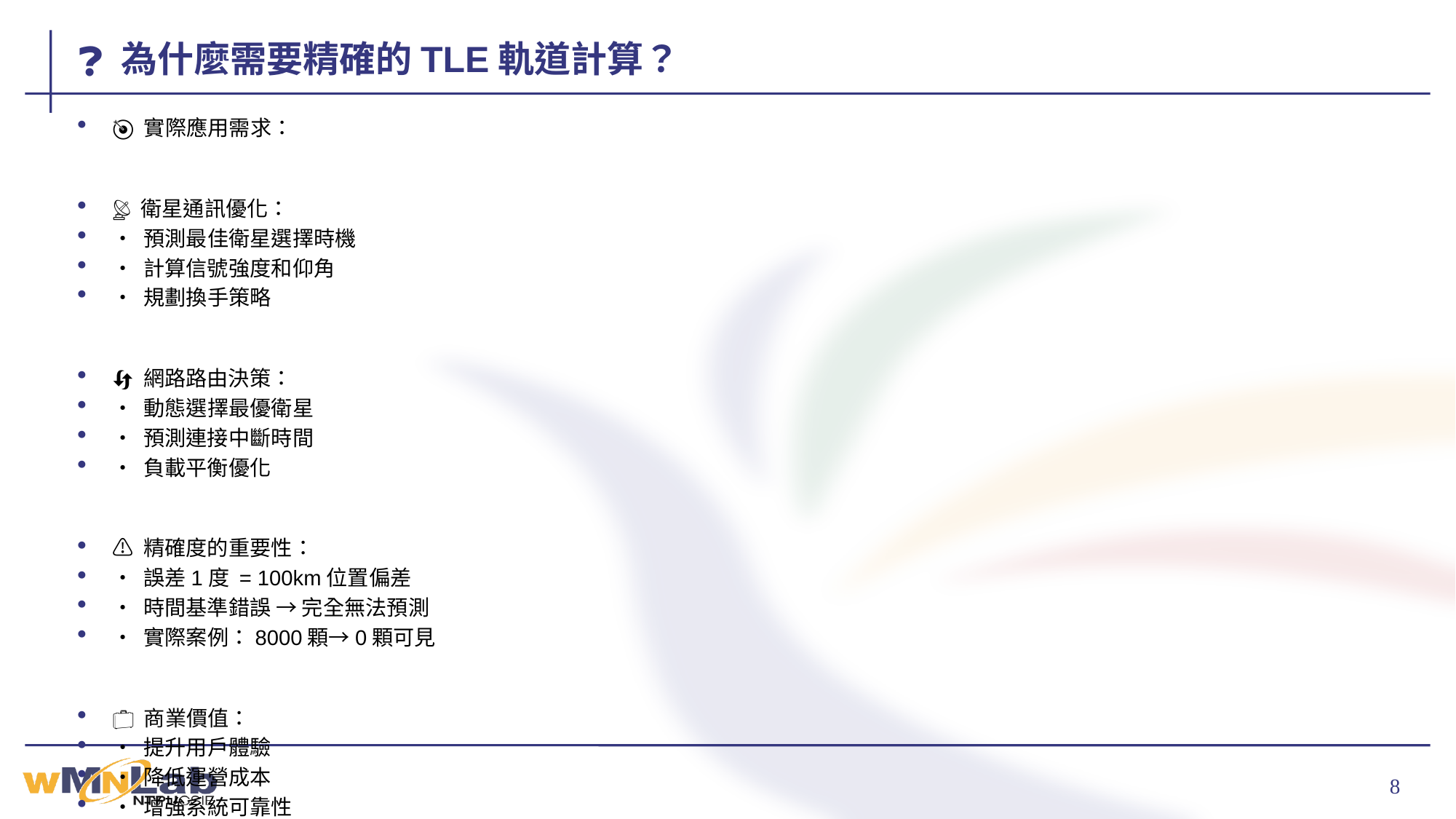

# ❓ 為什麼需要精確的TLE軌道計算？
🎯 實際應用需求：

📡 衛星通訊優化：
• 預測最佳衛星選擇時機
• 計算信號強度和仰角
• 規劃換手策略

🔄 網路路由決策：
• 動態選擇最優衛星
• 預測連接中斷時間
• 負載平衡優化

⚠️ 精確度的重要性：
• 誤差1度 = 100km位置偏差
• 時間基準錯誤 → 完全無法預測
• 實際案例：8000顆→0顆可見

💼 商業價值：
• 提升用戶體驗
• 降低運營成本
• 增強系統可靠性